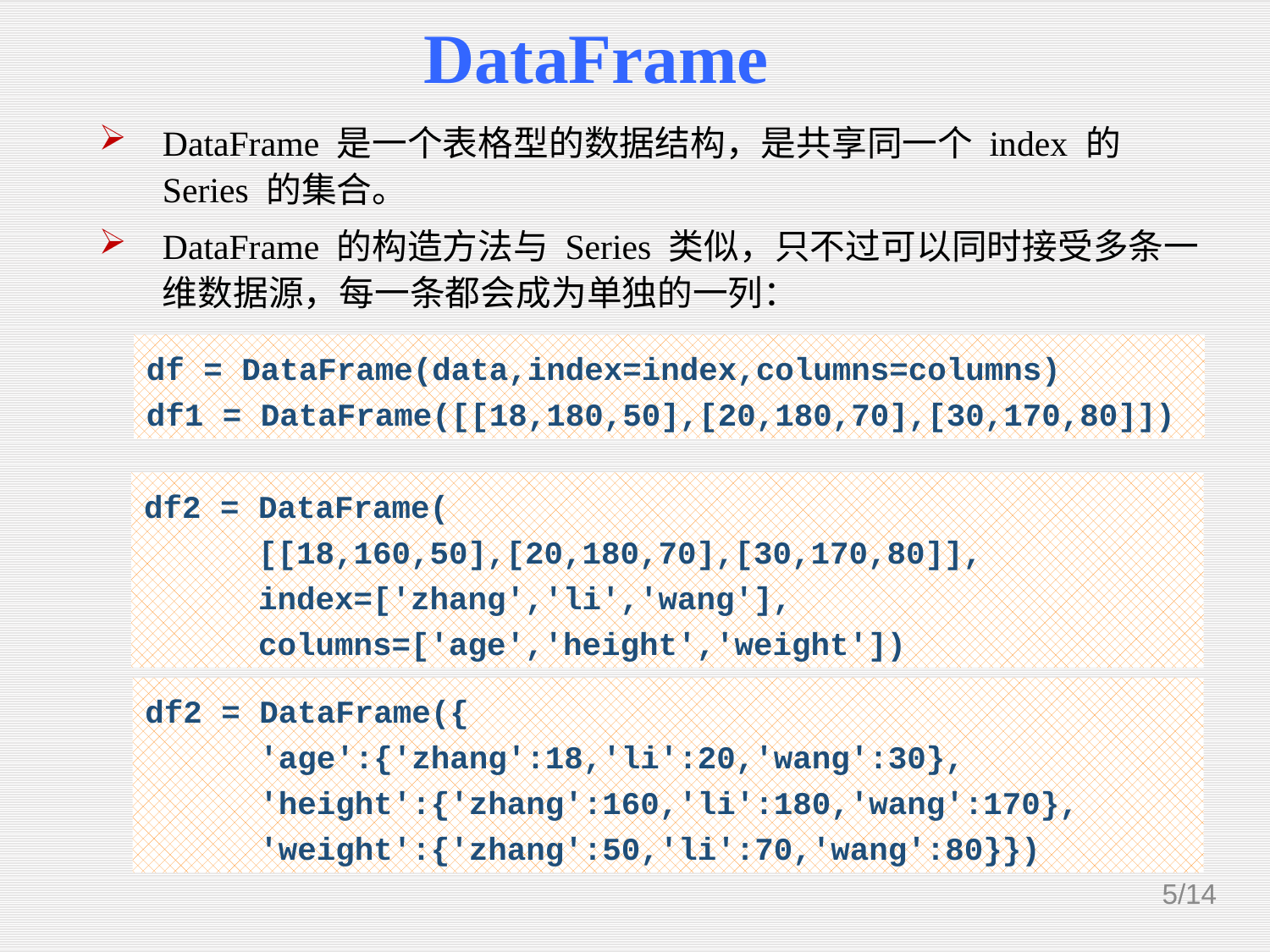

DataFrame
DataFrame 是一个表格型的数据结构，是共享同一个 index 的 Series 的集合。
DataFrame 的构造方法与 Series 类似，只不过可以同时接受多条一维数据源，每一条都会成为单独的一列：
df = DataFrame(data,index=index,columns=columns)
df1 = DataFrame([[18,180,50],[20,180,70],[30,170,80]])
df2 = DataFrame(
      [[18,160,50],[20,180,70],[30,170,80]],
      index=['zhang','li','wang'],
      columns=['age','height','weight'])
df2 = DataFrame({
      'age':{'zhang':18,'li':20,'wang':30},
      'height':{'zhang':160,'li':180,'wang':170},
      'weight':{'zhang':50,'li':70,'wang':80}})